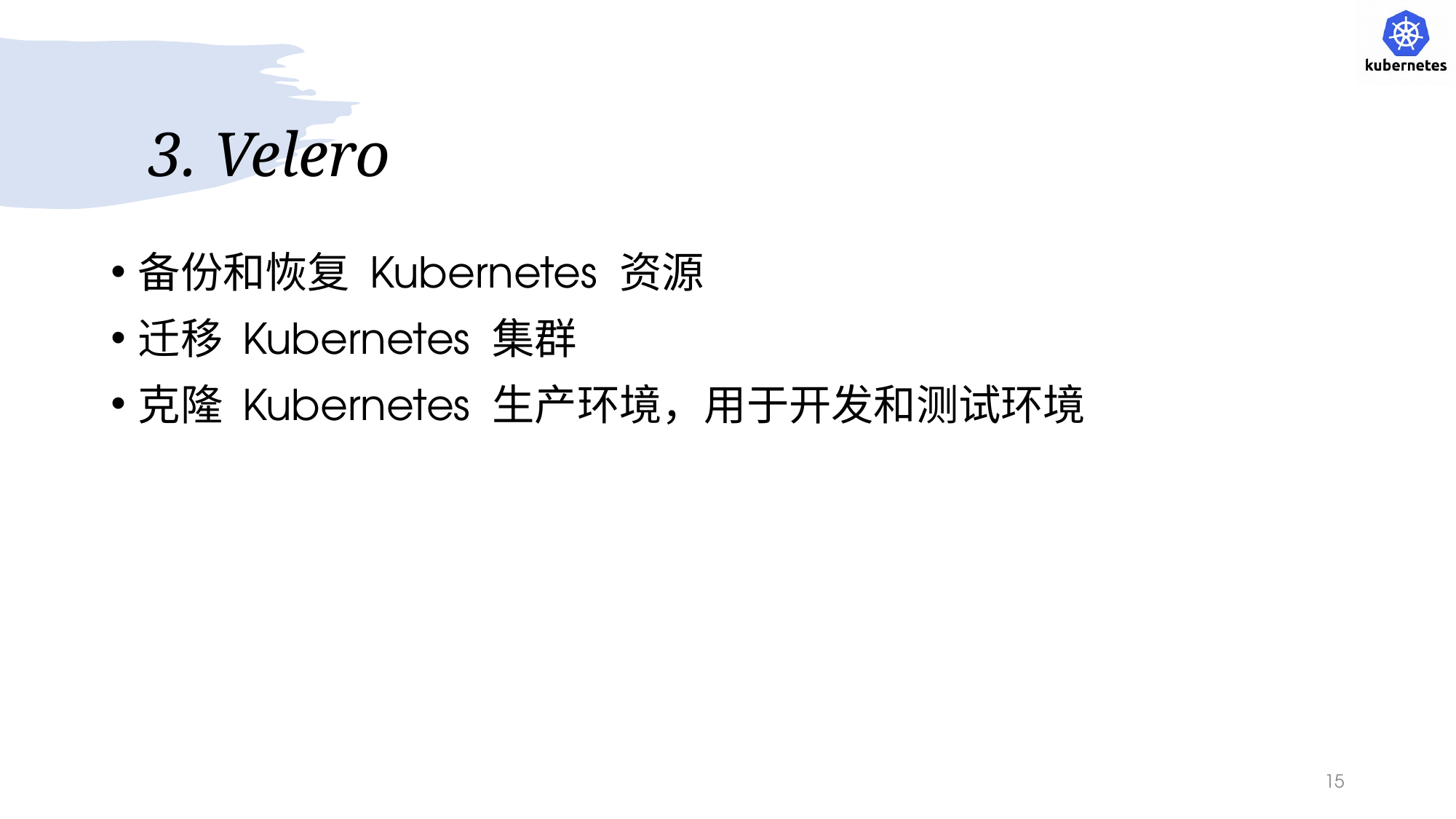

# 3. Velero
备份和恢复 Kubernetes 资源
迁移 Kubernetes 集群
克隆 Kubernetes 生产环境，用于开发和测试环境
15